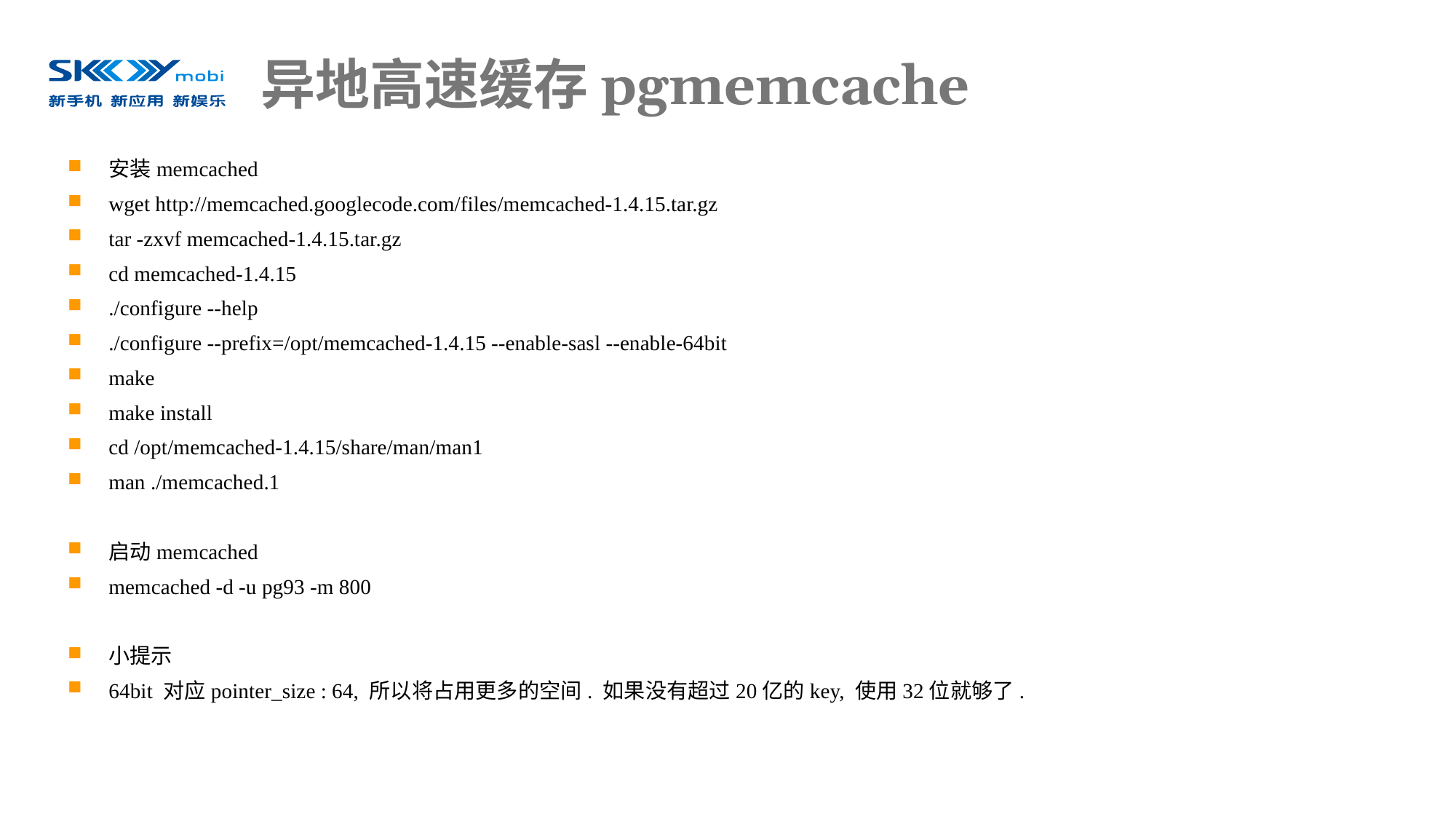

# 异地高速缓存pgmemcache
安装memcached
wget http://memcached.googlecode.com/files/memcached-1.4.15.tar.gz
tar -zxvf memcached-1.4.15.tar.gz
cd memcached-1.4.15
./configure --help
./configure --prefix=/opt/memcached-1.4.15 --enable-sasl --enable-64bit
make
make install
cd /opt/memcached-1.4.15/share/man/man1
man ./memcached.1

启动memcached
memcached -d -u pg93 -m 800

小提示
64bit 对应pointer_size : 64, 所以将占用更多的空间. 如果没有超过20亿的key, 使用32位就够了.